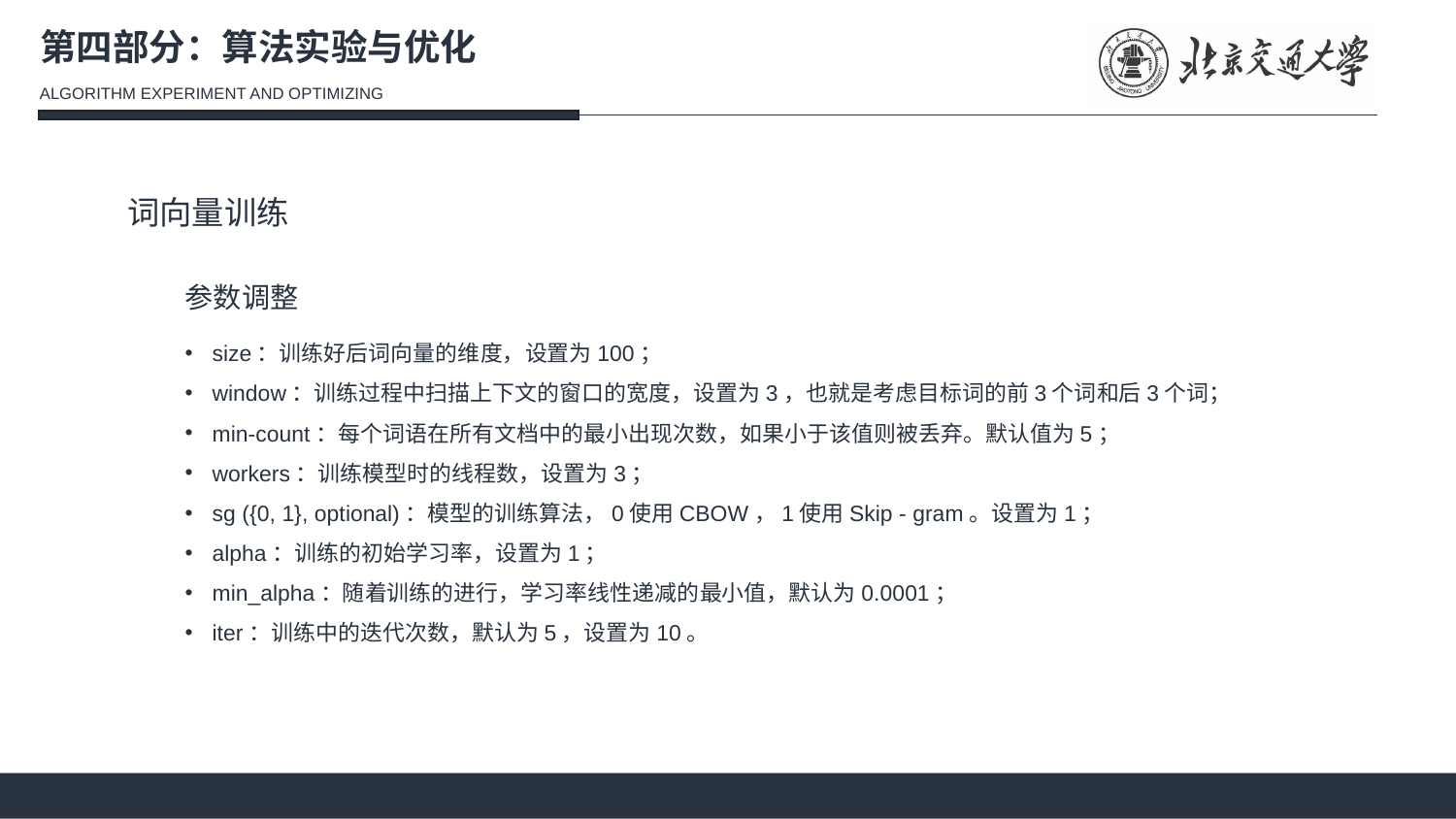

第四部分：算法实验与优化
ALGORITHM EXPERIMENT AND OPTIMIZING
词向量训练
参数调整
size：训练好后词向量的维度，设置为100；
window：训练过程中扫描上下文的窗口的宽度，设置为3，也就是考虑目标词的前3个词和后3个词；
min-count：每个词语在所有文档中的最小出现次数，如果小于该值则被丢弃。默认值为5；
workers：训练模型时的线程数，设置为3；
sg ({0, 1}, optional)：模型的训练算法，0使用CBOW，1使用Skip - gram。设置为1；
alpha：训练的初始学习率，设置为1；
min_alpha：随着训练的进行，学习率线性递减的最小值，默认为0.0001；
iter：训练中的迭代次数，默认为5，设置为10。